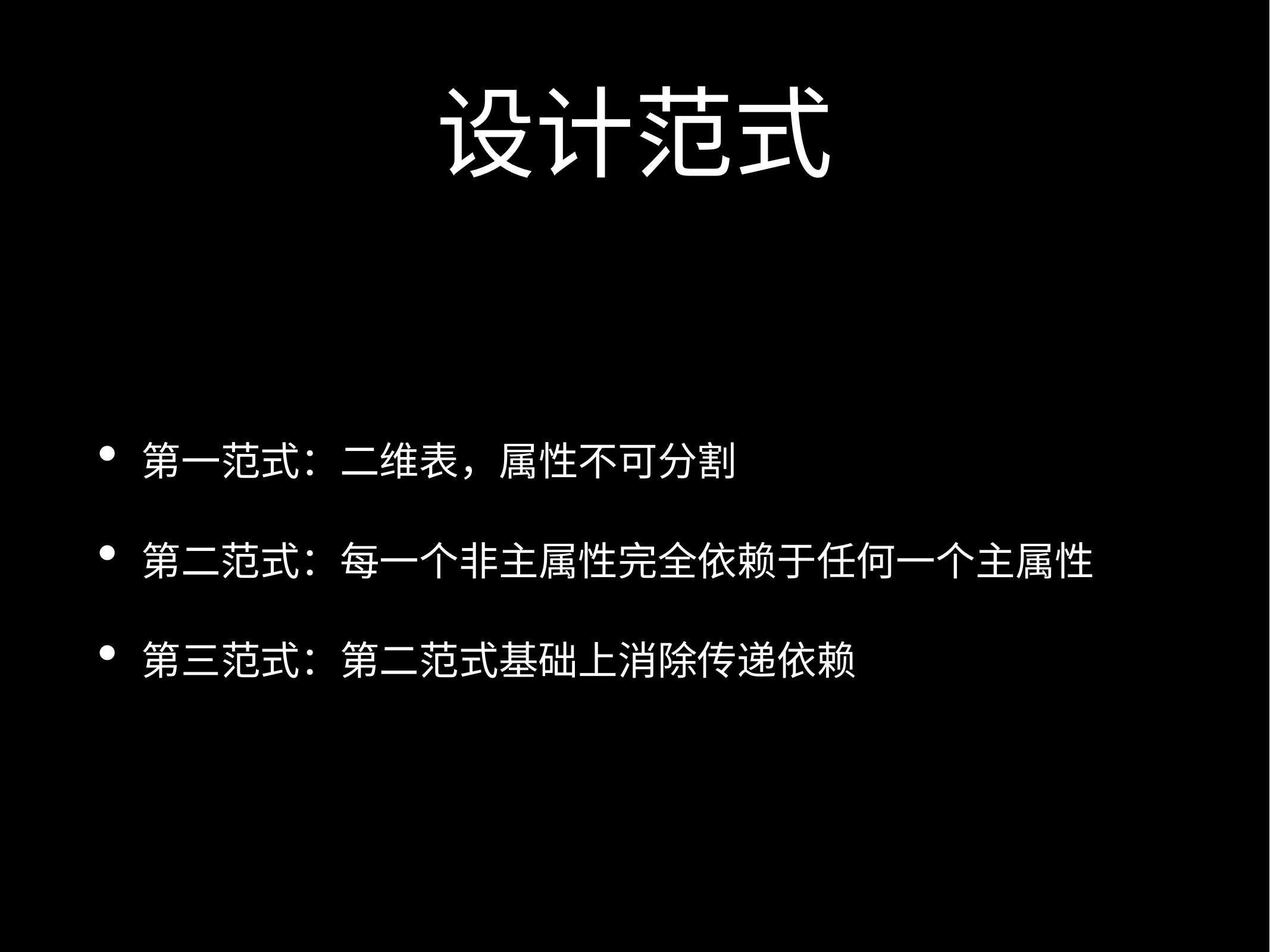

# 设计范式
第一范式：二维表，属性不可分割
第二范式：每一个非主属性完全依赖于任何一个主属性
第三范式：第二范式基础上消除传递依赖